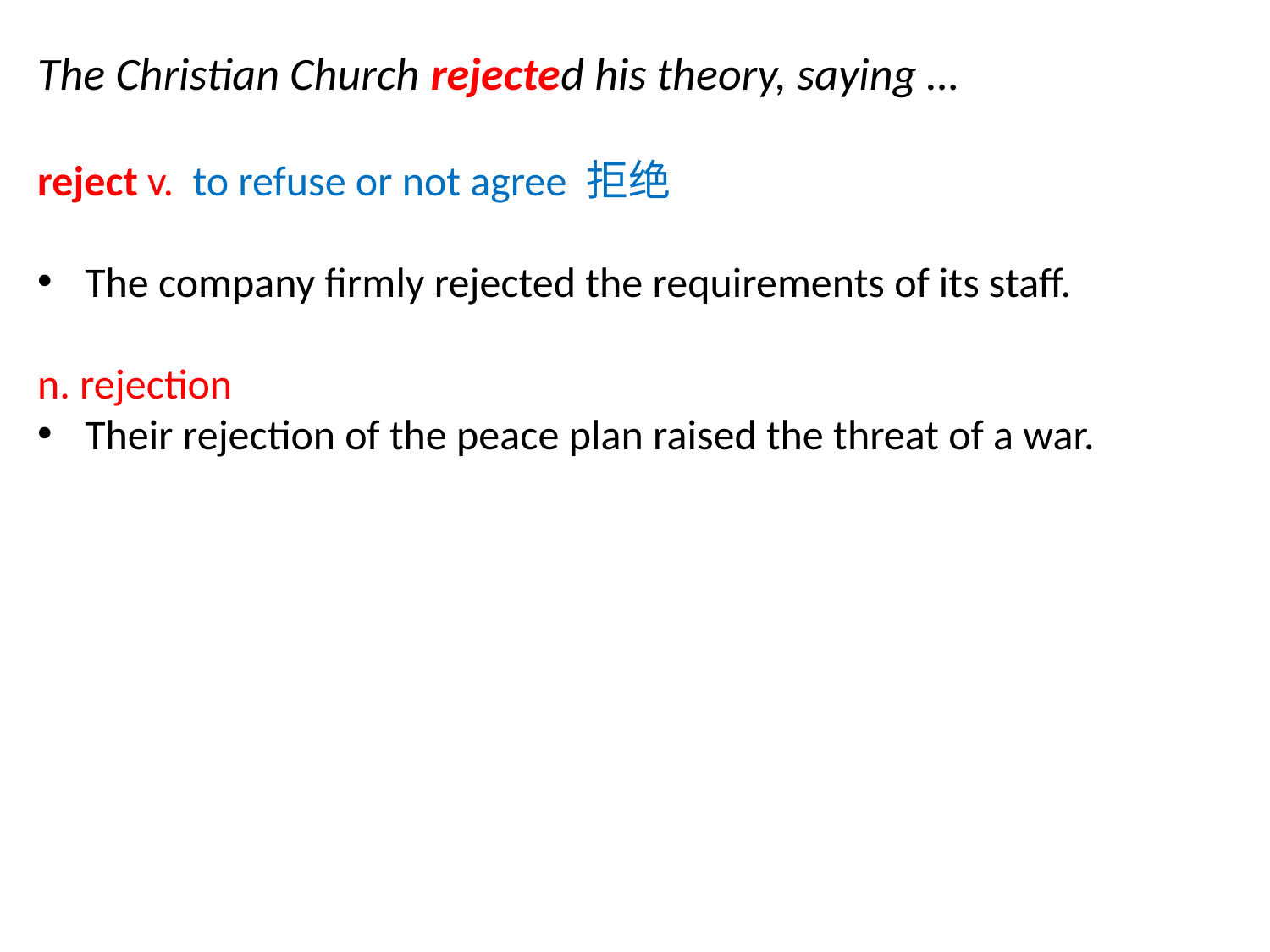

The Christian Church rejected his theory, saying …

reject v.  to refuse or not agree 拒绝

The company firmly rejected the requirements of its staff.

n. rejection
Their rejection of the peace plan raised the threat of a war.